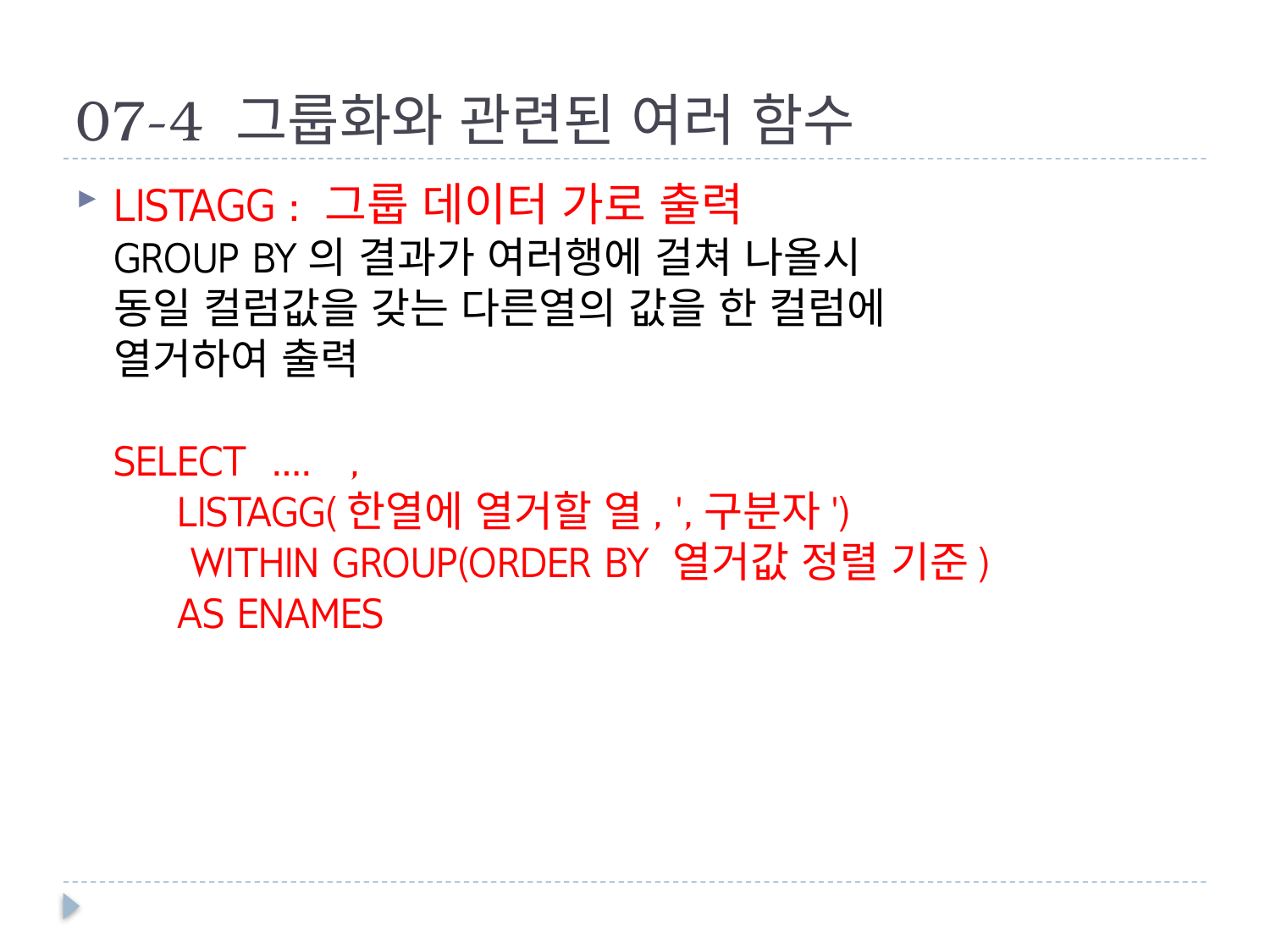

# 07-4 그룹화와 관련된 여러 함수
LISTAGG : 그룹 데이터 가로 출력
GROUP BY의 결과가 여러행에 걸쳐 나올시
동일 컬럼값을 갖는 다른열의 값을 한 컬럼에
열거하여 출력
SELECT  ….   ,
     LISTAGG(한열에 열거할 열, ',구분자')
      WITHIN GROUP(ORDER BY 열거값 정렬 기준)
     AS ENAMES